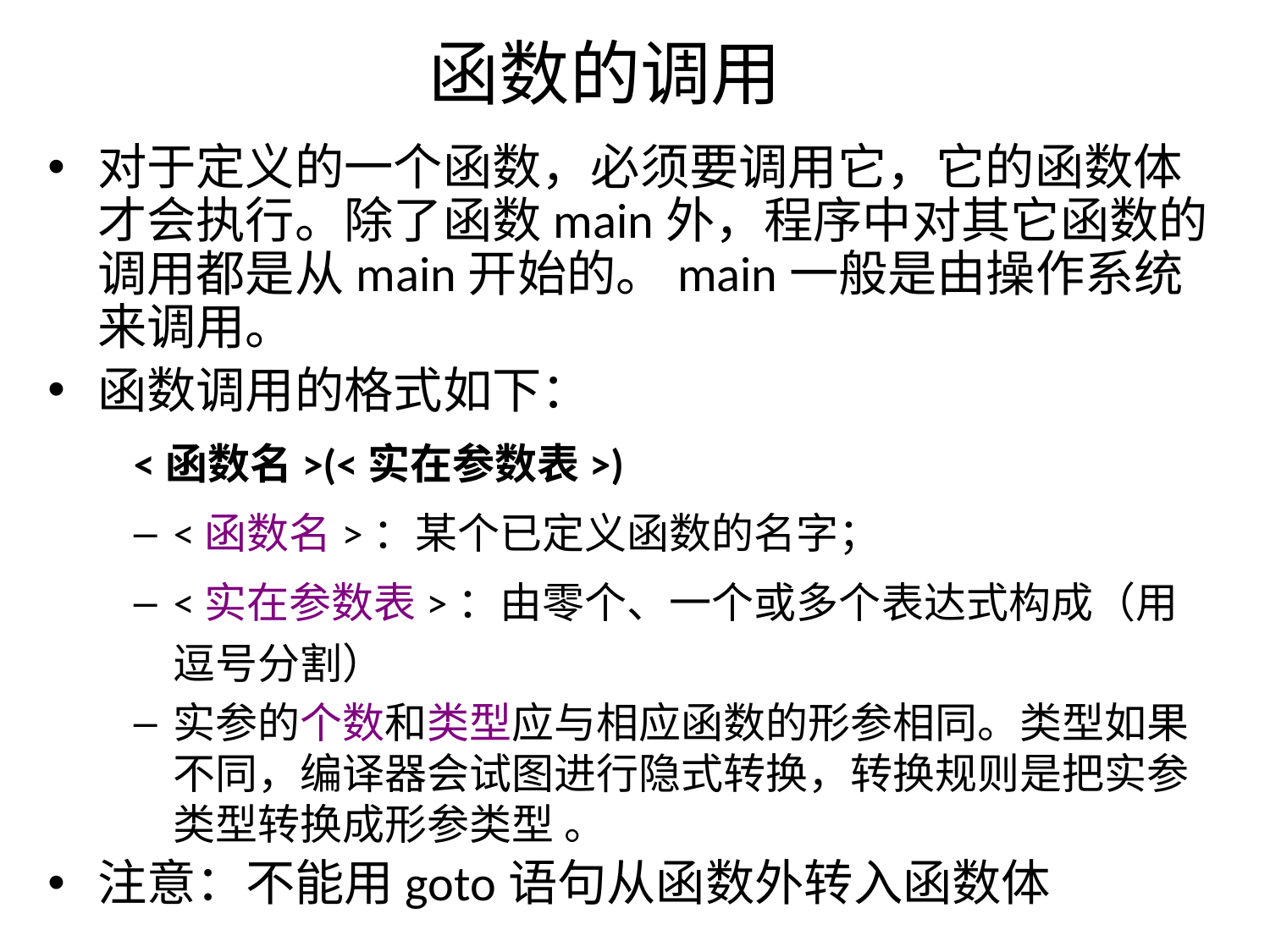

# 函数的调用
对于定义的一个函数，必须要调用它，它的函数体才会执行。除了函数main外，程序中对其它函数的调用都是从main开始的。main一般是由操作系统来调用。
函数调用的格式如下：
<函数名>(<实在参数表>)
<函数名>：某个已定义函数的名字；
<实在参数表>：由零个、一个或多个表达式构成（用逗号分割）
实参的个数和类型应与相应函数的形参相同。类型如果不同，编译器会试图进行隐式转换，转换规则是把实参类型转换成形参类型 。
注意：不能用goto语句从函数外转入函数体